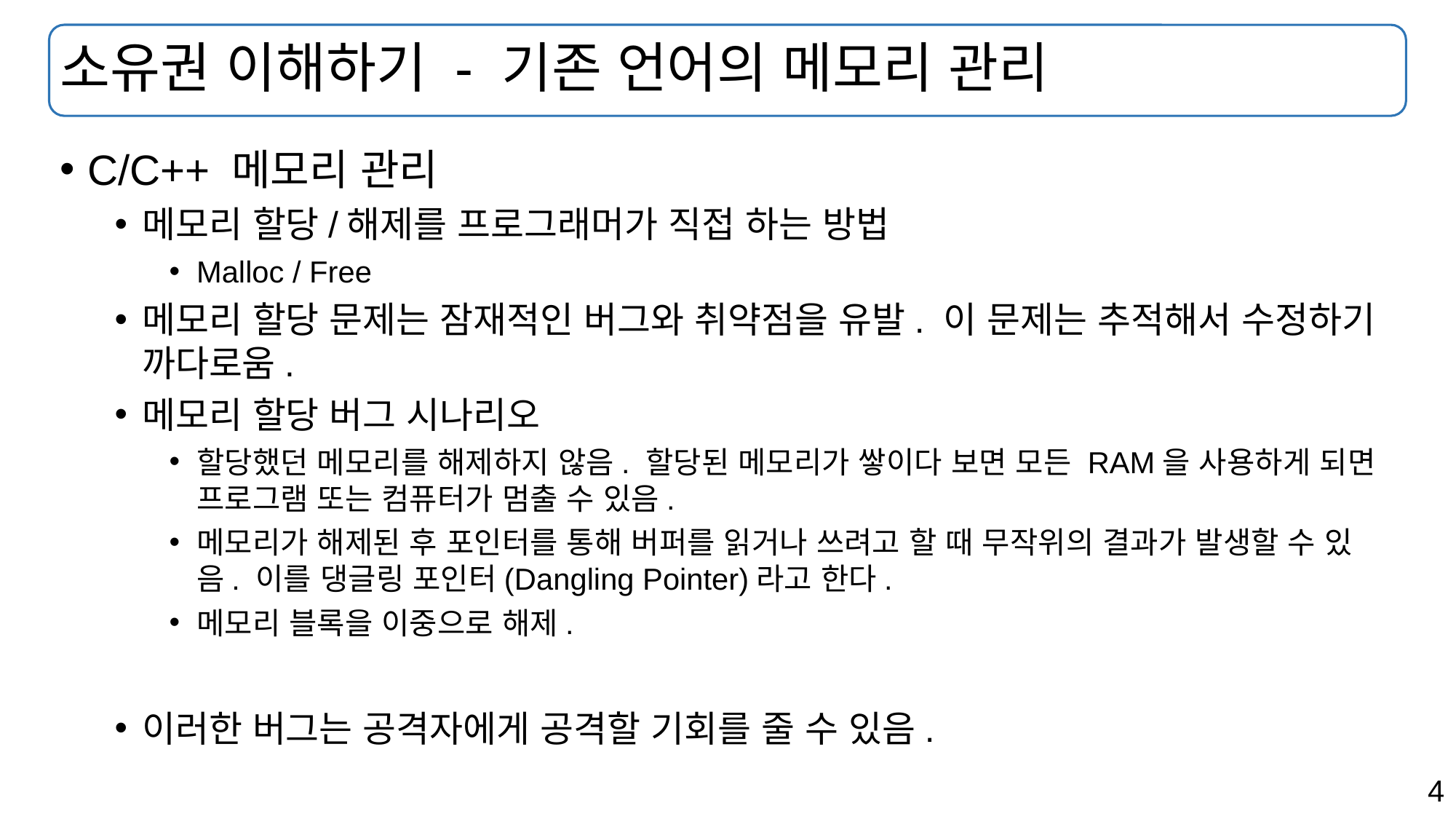

# 소유권 이해하기 - 기존 언어의 메모리 관리
C/C++ 메모리 관리
메모리 할당/해제를 프로그래머가 직접 하는 방법
Malloc / Free
메모리 할당 문제는 잠재적인 버그와 취약점을 유발. 이 문제는 추적해서 수정하기 까다로움.
메모리 할당 버그 시나리오
할당했던 메모리를 해제하지 않음. 할당된 메모리가 쌓이다 보면 모든 RAM을 사용하게 되면 프로그램 또는 컴퓨터가 멈출 수 있음.
메모리가 해제된 후 포인터를 통해 버퍼를 읽거나 쓰려고 할 때 무작위의 결과가 발생할 수 있음. 이를 댕글링 포인터(Dangling Pointer)라고 한다.
메모리 블록을 이중으로 해제.

이러한 버그는 공격자에게 공격할 기회를 줄 수 있음.